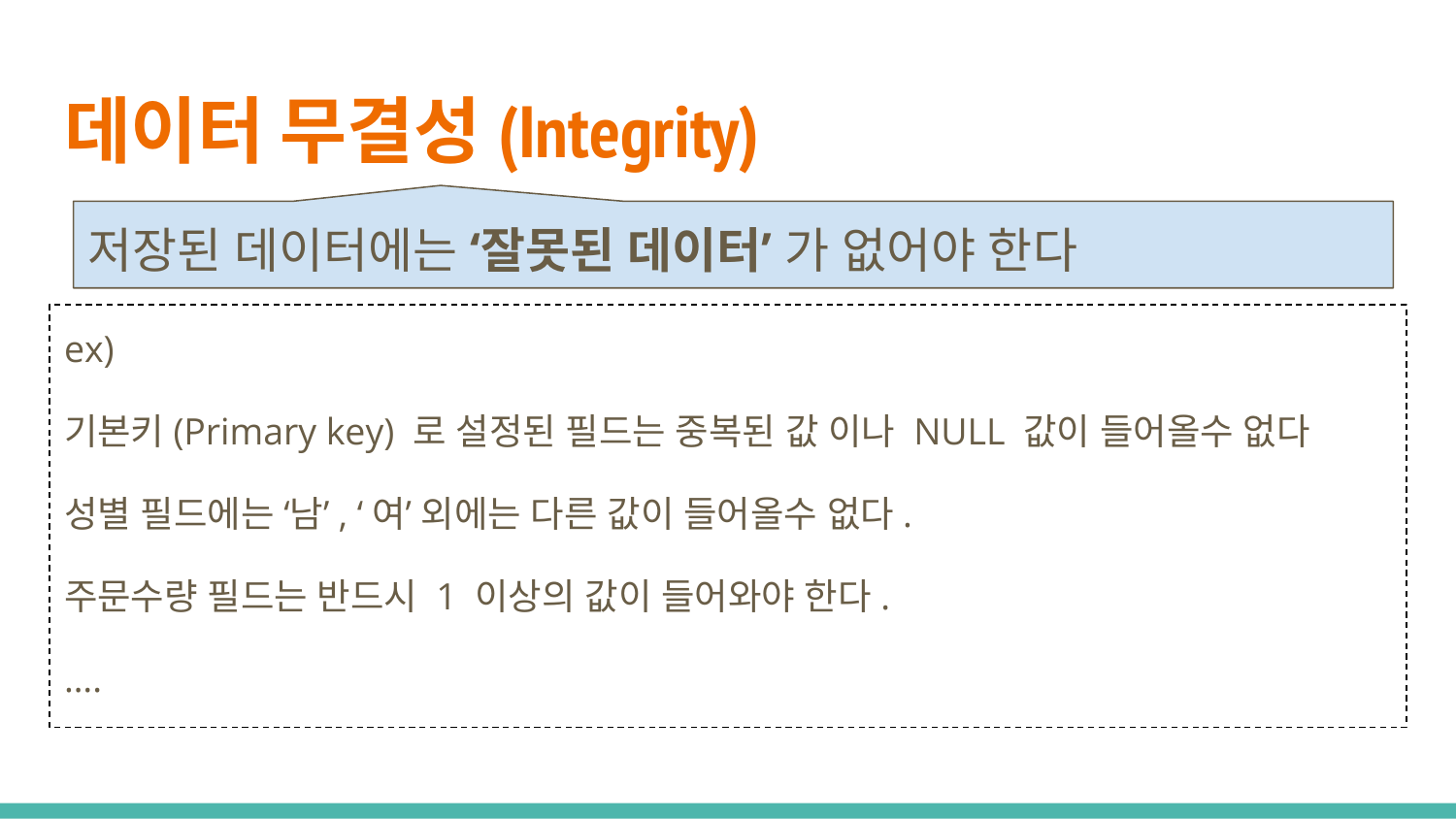

# 데이터 무결성(Integrity)
저장된 데이터에는 ‘잘못된 데이터’ 가 없어야 한다
ex)
기본키(Primary key) 로 설정된 필드는 중복된 값 이나 NULL 값이 들어올수 없다
성별 필드에는 ‘남’, ‘여’ 외에는 다른 값이 들어올수 없다.
주문수량 필드는 반드시 1 이상의 값이 들어와야 한다.
….